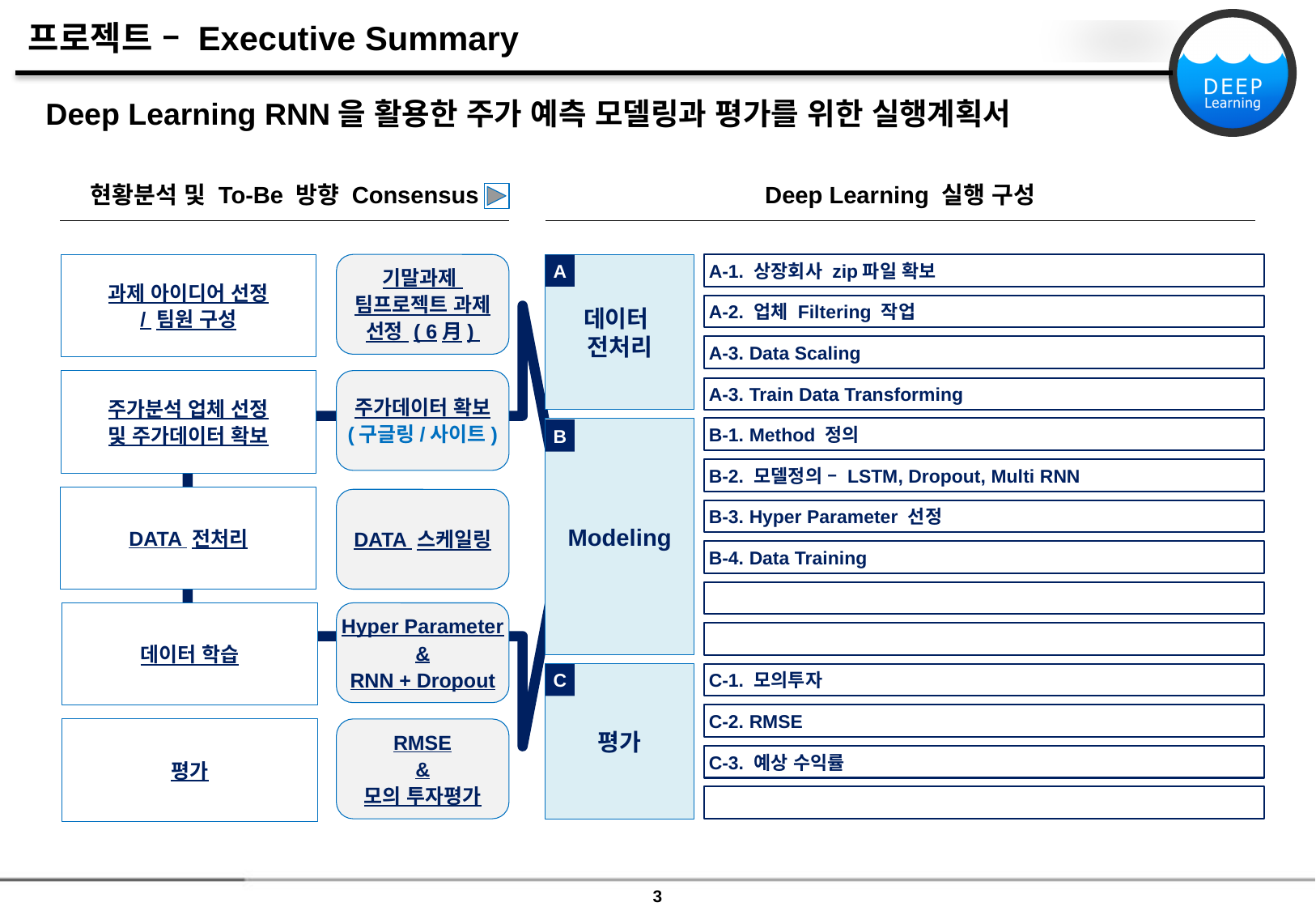

# 프로젝트 – Executive Summary
Deep Learning RNN을 활용한 주가 예측 모델링과 평가를 위한 실행계획서

현황분석 및 To-Be 방향 Consensus
Deep Learning 실행 구성
과제 아이디어 선정
/ 팀원 구성
기말과제
팀프로젝트 과제
선정 ( 6月)
주가데이터 확보
(구글링/사이트)
DATA 스케일링
Hyper Parameter
&
RNN + Dropout
RMSE
&
모의 투자평가
데이터
전처리
A-1. 상장회사 zip파일 확보
A
A-2. 업체 Filtering 작업

A-3. Data Scaling
주가분석 업체 선정
및 주가데이터 확보
A-3. Train Data Transforming
Modeling
B-1. Method 정의
B
B-2. 모델정의 – LSTM, Dropout, Multi RNN
DATA 전처리
B-3. Hyper Parameter 선정
B-4. Data Training

데이터 학습

평가
C-1. 모의투자
C
C-2. RMSE
평가
C-3. 예상 수익률